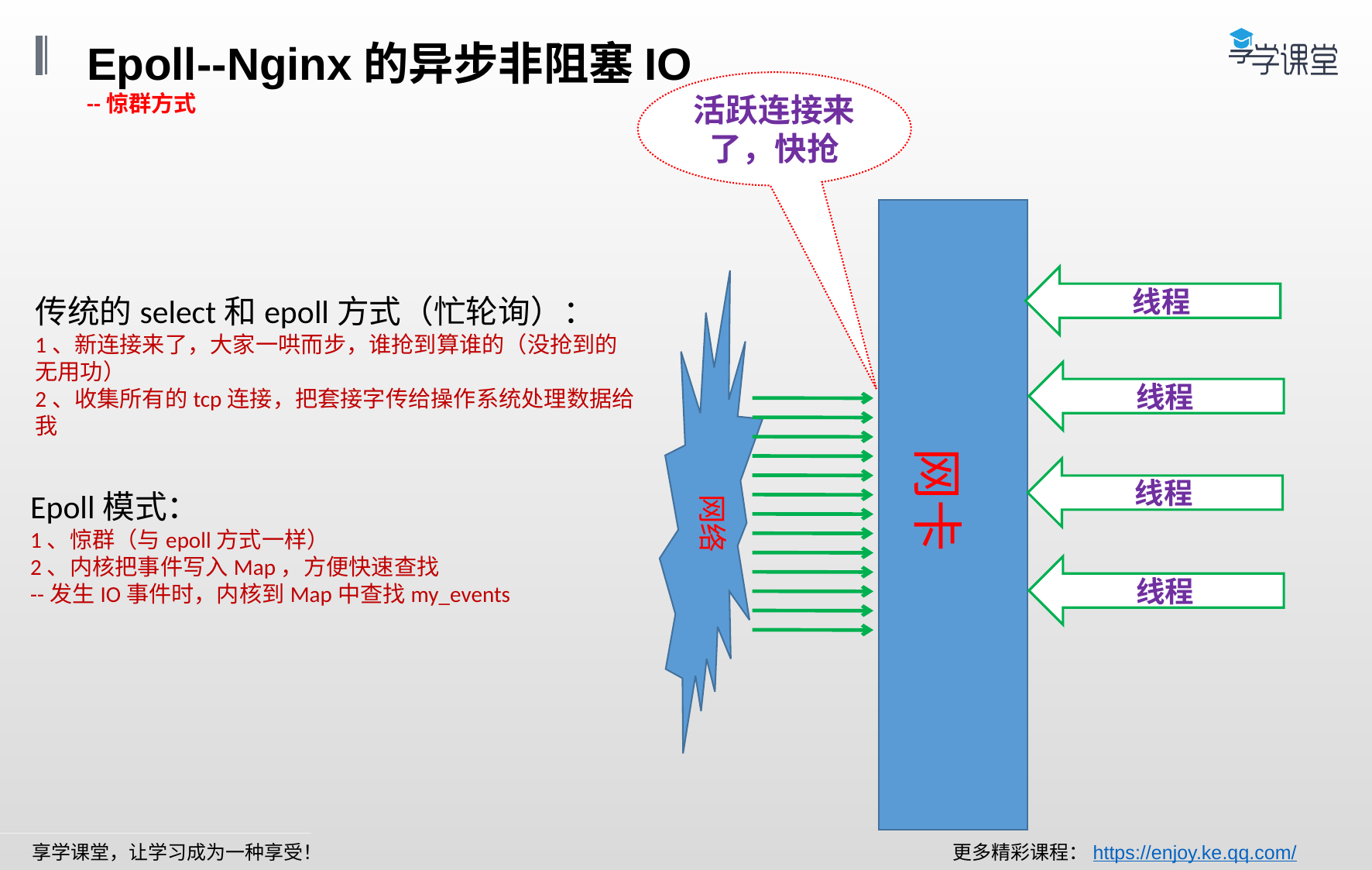

Epoll--Nginx的异步非阻塞IO
--惊群方式
活跃连接来了，快抢

线程

传统的select和epoll方式（忙轮询）：
1、新连接来了，大家一哄而步，谁抢到算谁的（没抢到的无用功）
2、收集所有的tcp连接，把套接字传给操作系统处理数据给我
线程
网卡
线程
Epoll模式：
1、惊群（与epoll方式一样）
2、内核把事件写入Map，方便快速查找
--发生IO事件时，内核到Map中查找my_events
网络
线程